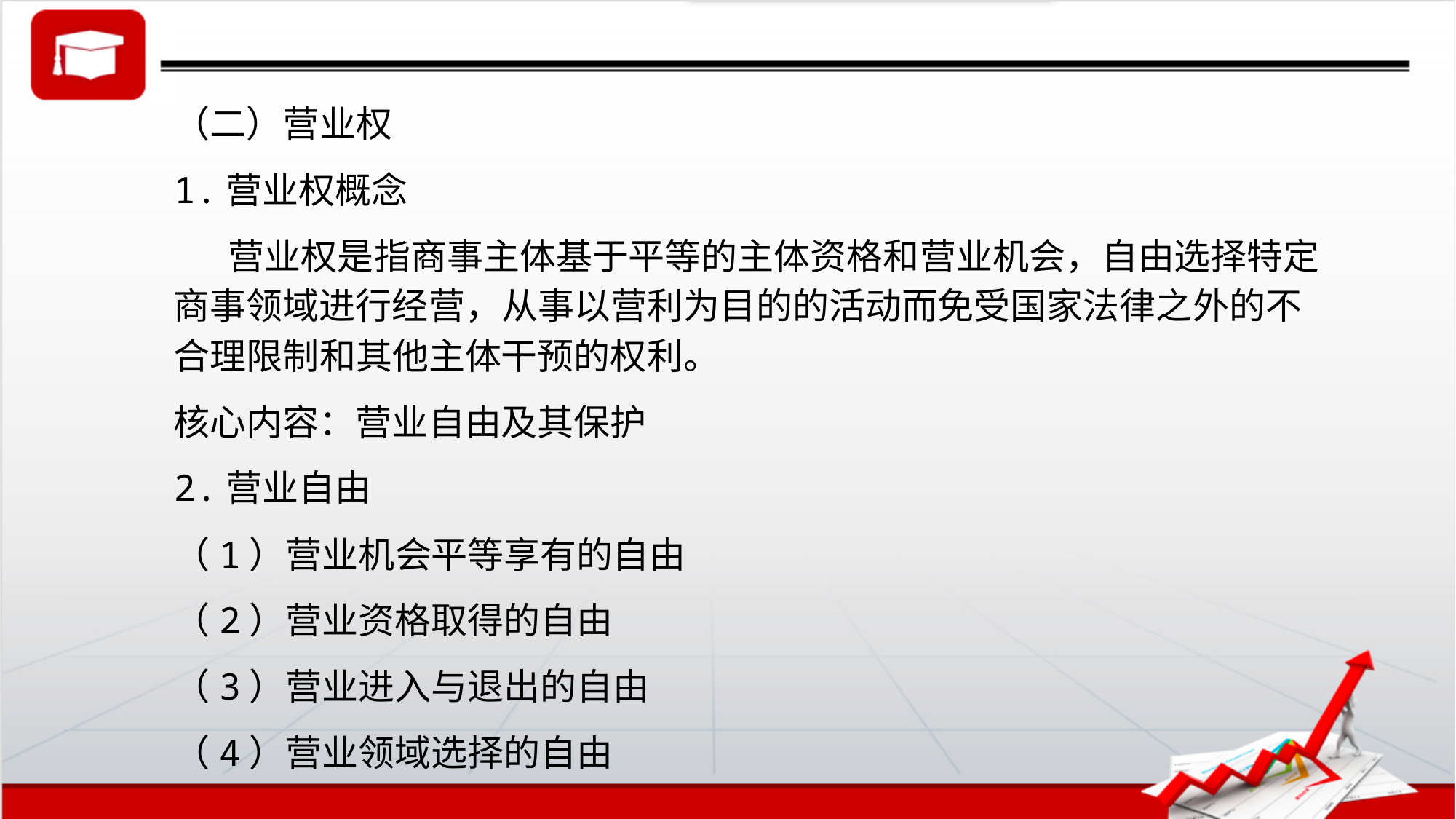

（二）营业权
1.营业权概念
营业权是指商事主体基于平等的主体资格和营业机会，自由选择特定商事领域进行经营，从事以营利为目的的活动而免受国家法律之外的不合理限制和其他主体干预的权利。
核心内容：营业自由及其保护
2.营业自由
（1）营业机会平等享有的自由
（2）营业资格取得的自由
（3）营业进入与退出的自由
（4）营业领域选择的自由